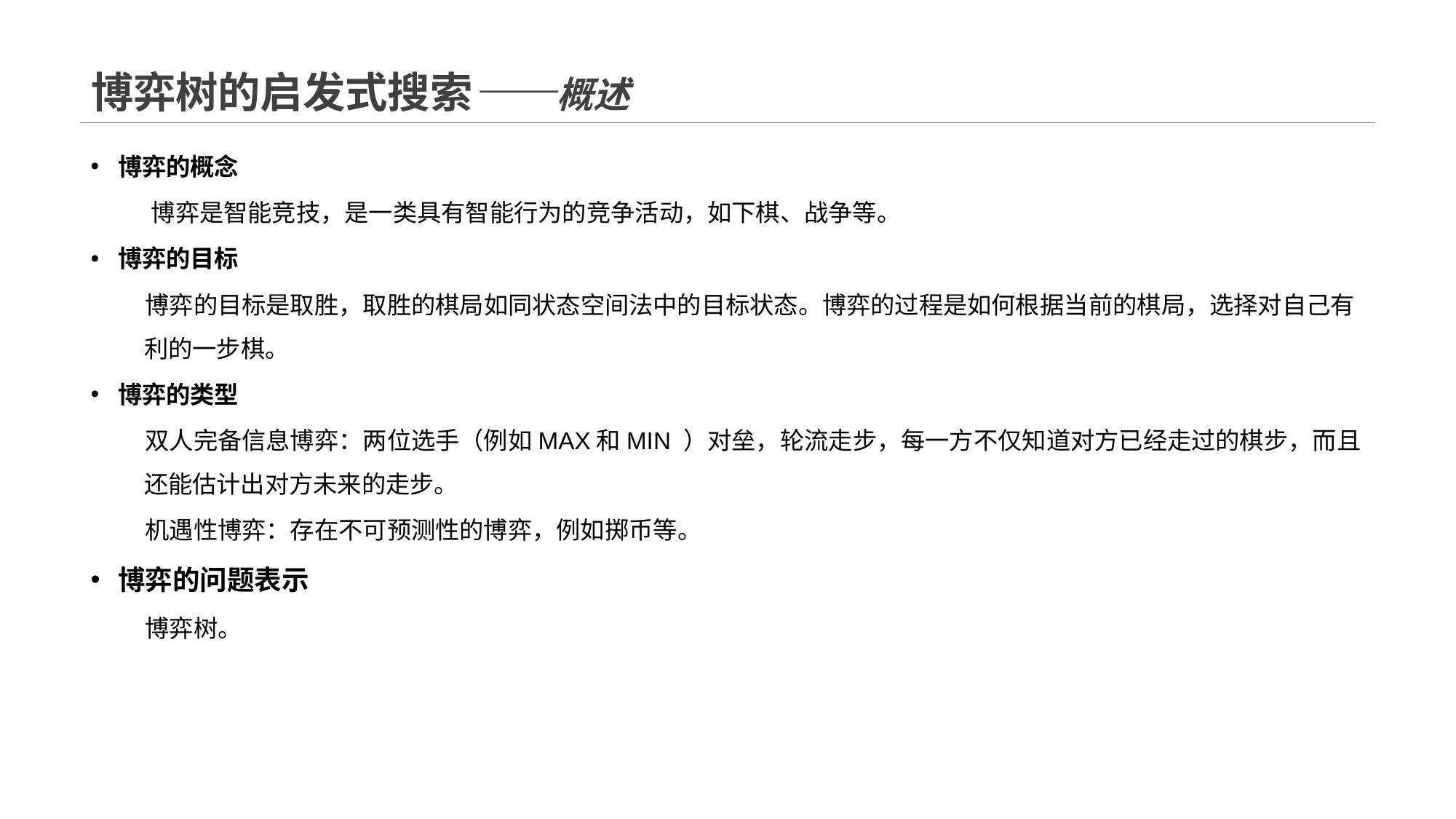

# 博弈树的启发式搜索——概述
博弈的概念
          博弈是智能竞技，是一类具有智能行为的竞争活动，如下棋、战争等。
博弈的目标
博弈的目标是取胜，取胜的棋局如同状态空间法中的目标状态。博弈的过程是如何根据当前的棋局，选择对自己有利的一步棋。
博弈的类型
双人完备信息博弈：两位选手（例如MAX和MIN ）对垒，轮流走步，每一方不仅知道对方已经走过的棋步，而且还能估计出对方未来的走步。
机遇性博弈：存在不可预测性的博弈，例如掷币等。
博弈的问题表示
博弈树。